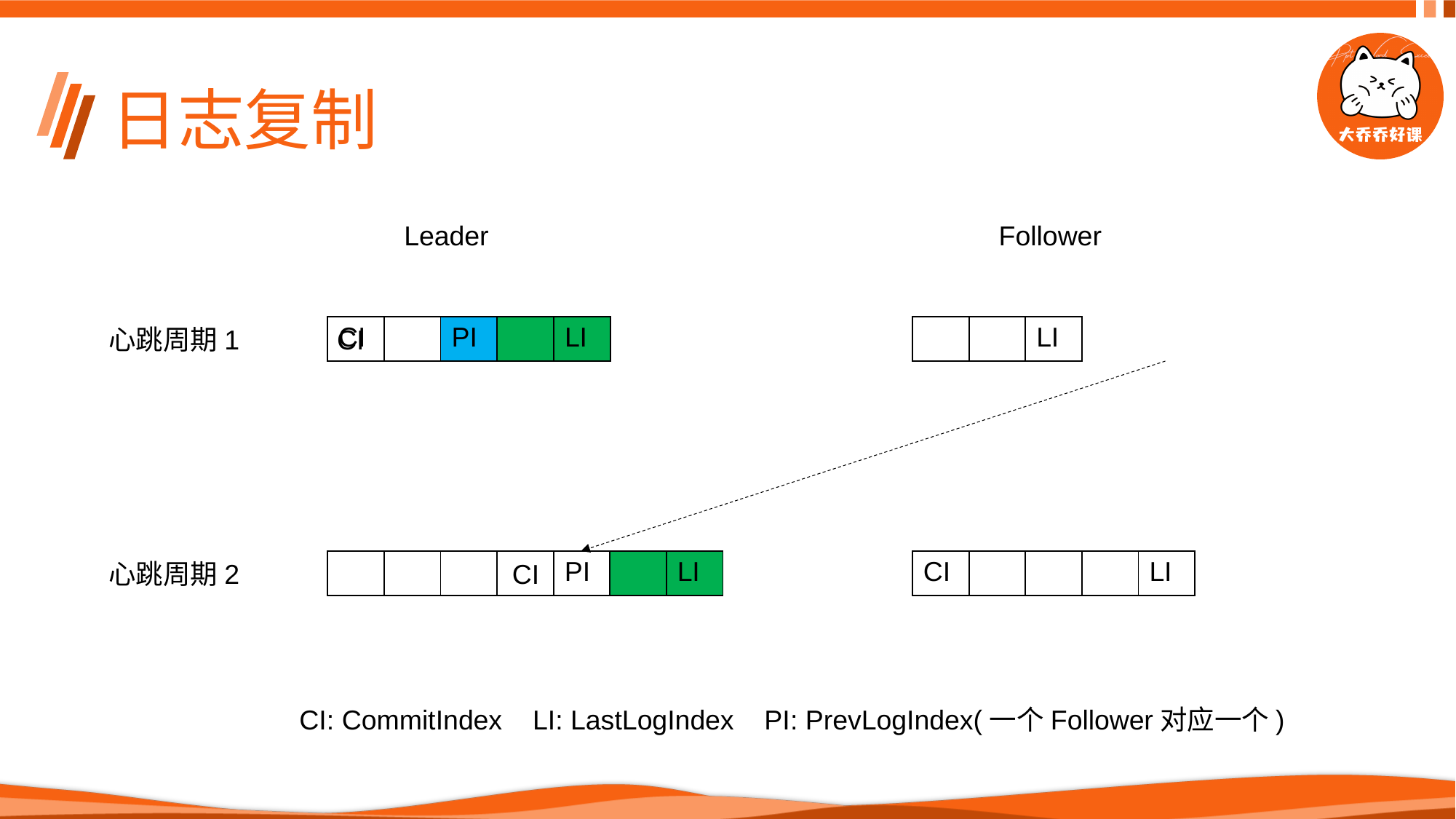

# 日志复制
Follower
Leader
| CI |  | PI |  | LI |
| --- | --- | --- | --- | --- |
|  | LI |
| --- | --- |
|  |  | LI |
| --- | --- | --- |
心跳周期1
CI
|  |  |  |  | PI |
| --- | --- | --- | --- | --- |
|  | LI |
| --- | --- |
| CI |  |  |  | LI |
| --- | --- | --- | --- | --- |
心跳周期2
CI
CI: CommitIndex    LI: LastLogIndex    PI: PrevLogIndex(一个Follower对应一个)